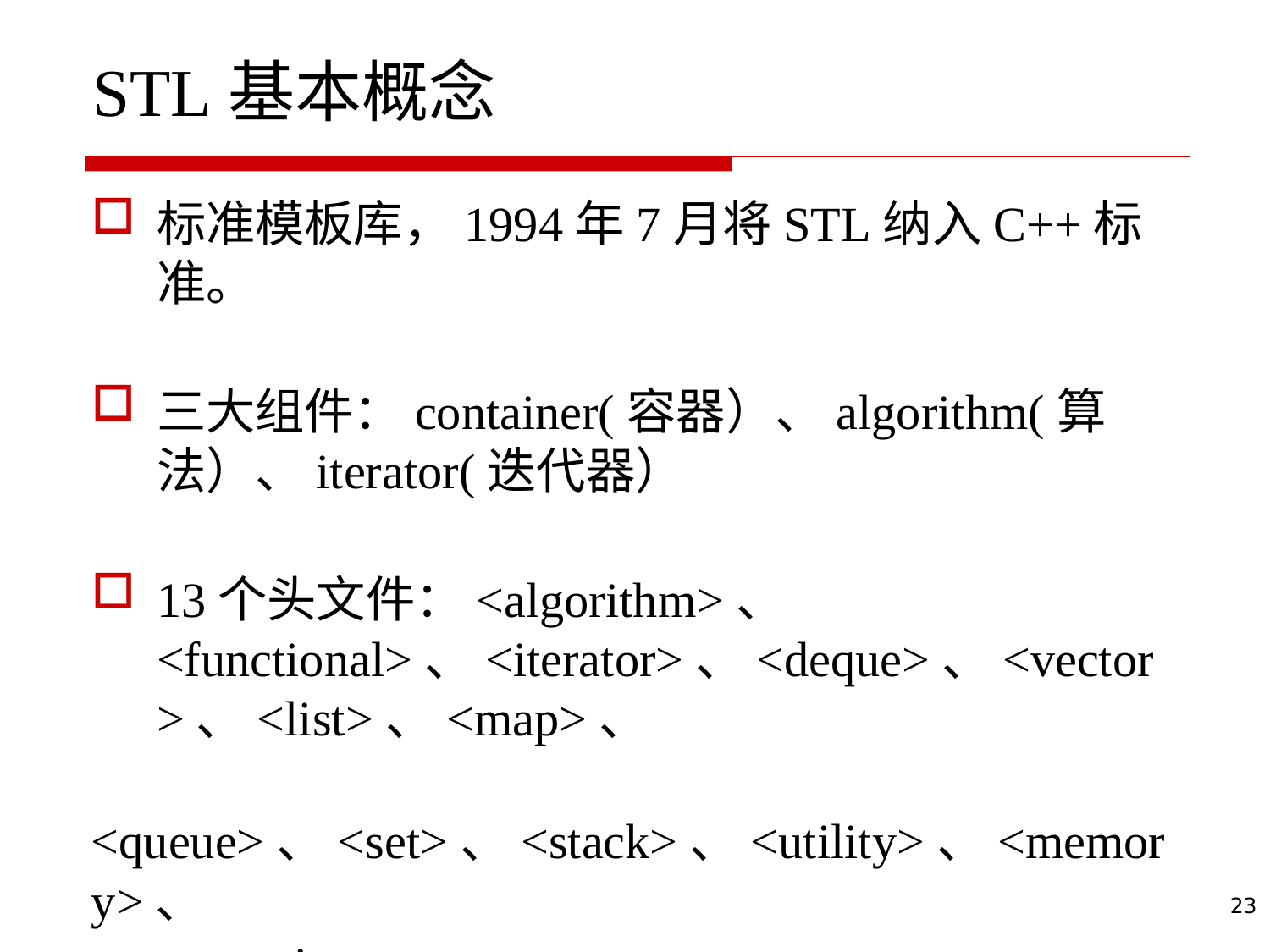

# STL基本概念
标准模板库，1994年7月将STL纳入C++标准。

三大组件：container(容器）、algorithm(算法）、iterator(迭代器）

13个头文件：<algorithm>、  <functional>、<iterator>、<deque>、<vector>、<list>、<map>、
    <queue>、<set>、<stack>、<utility>、<memory>、
    <numeric>、<queue>

23